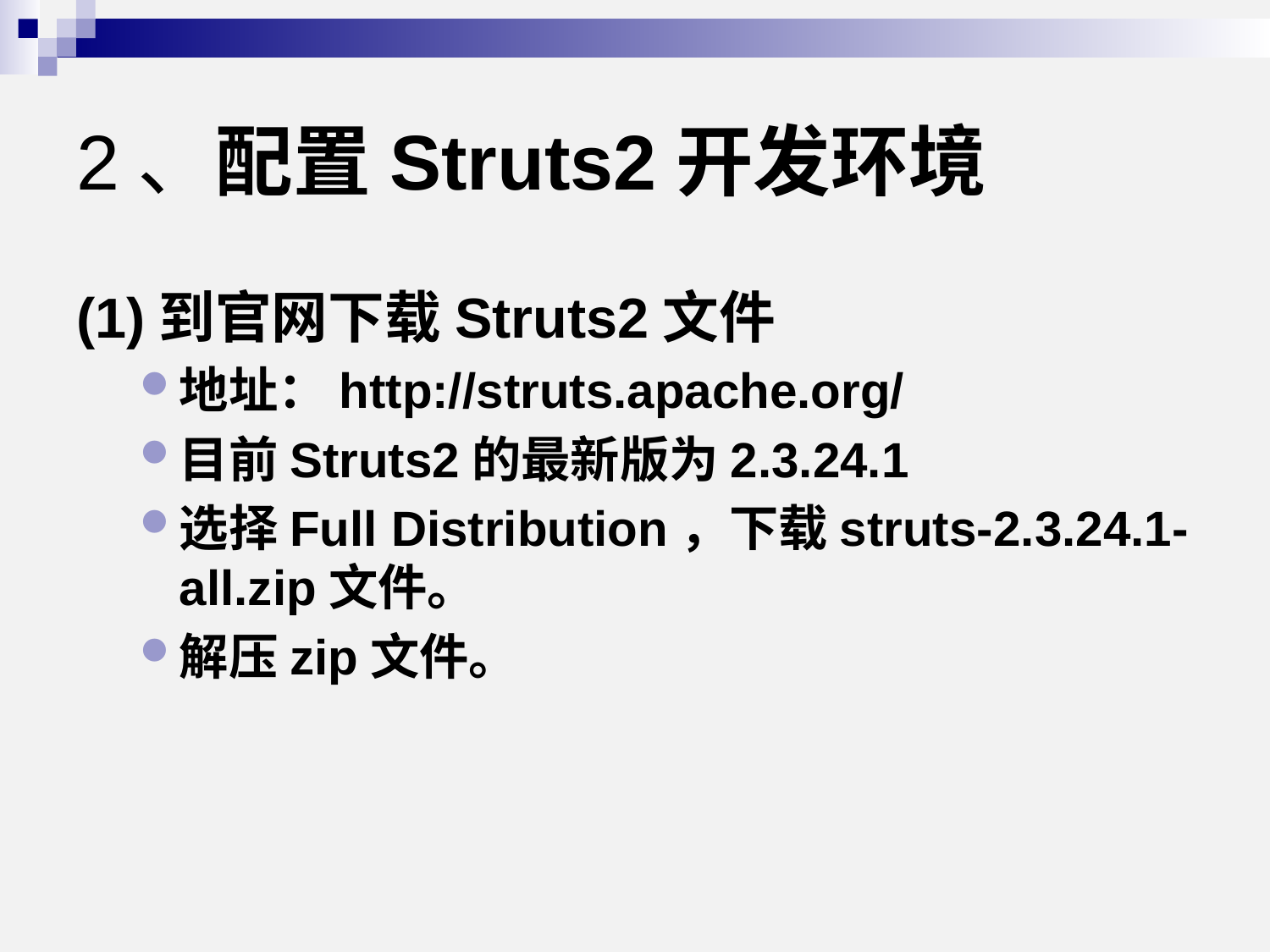

# 2、配置Struts2开发环境
(1)到官网下载Struts2文件
地址：http://struts.apache.org/
目前Struts2的最新版为2.3.24.1
选择Full Distribution，下载struts-2.3.24.1-all.zip文件。
解压zip文件。

4